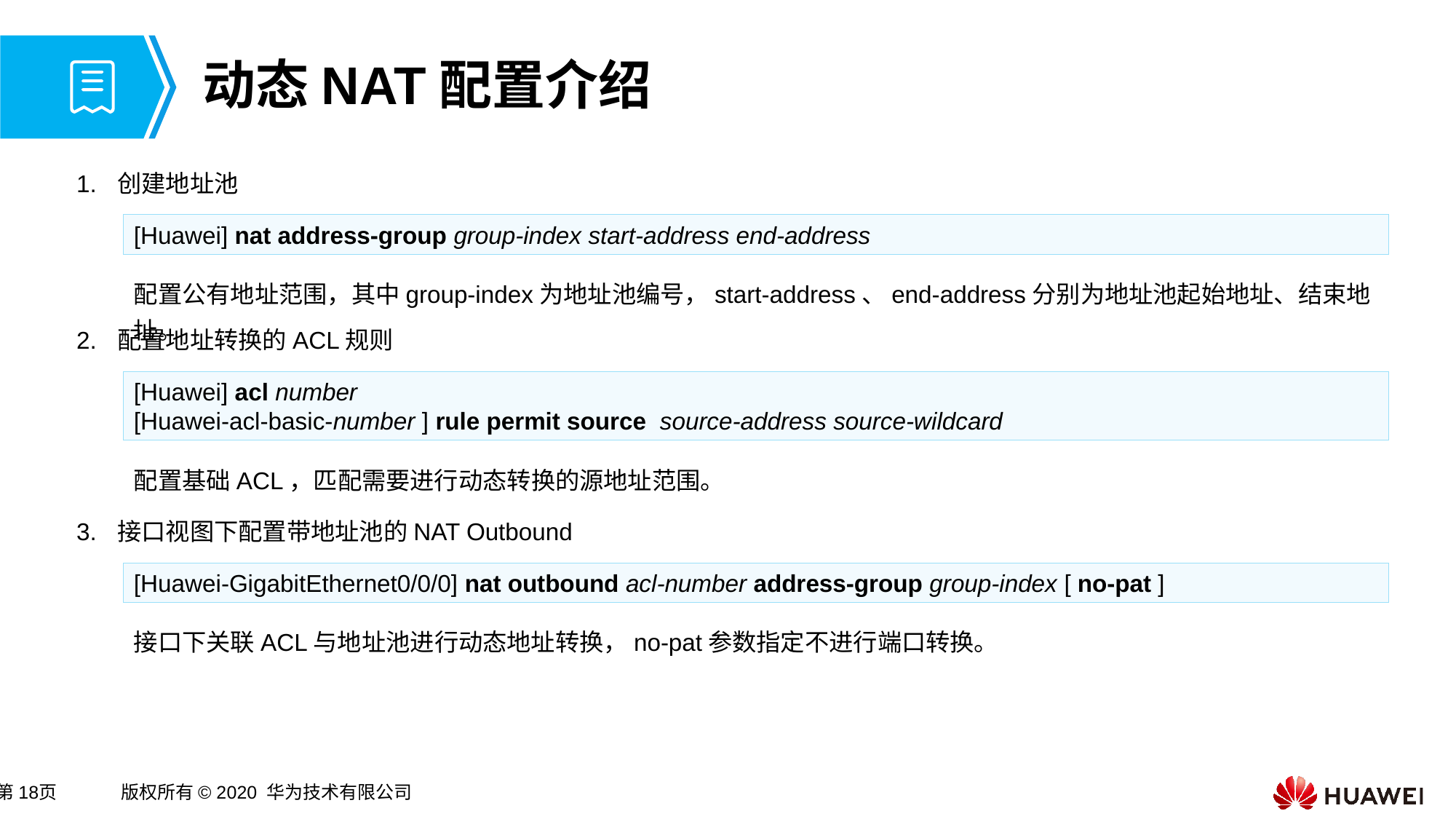

# 动态NAT配置介绍
创建地址池
[Huawei] nat address-group group-index start-address end-address
配置公有地址范围，其中group-index为地址池编号，start-address、end-address分别为地址池起始地址、结束地址。
配置地址转换的ACL规则
[Huawei] acl number
[Huawei-acl-basic-number ] rule permit source  source-address source-wildcard
配置基础ACL，匹配需要进行动态转换的源地址范围。
接口视图下配置带地址池的NAT Outbound
[Huawei-GigabitEthernet0/0/0] nat outbound acl-number address-group group-index [ no-pat ]
接口下关联ACL与地址池进行动态地址转换，no-pat参数指定不进行端口转换。